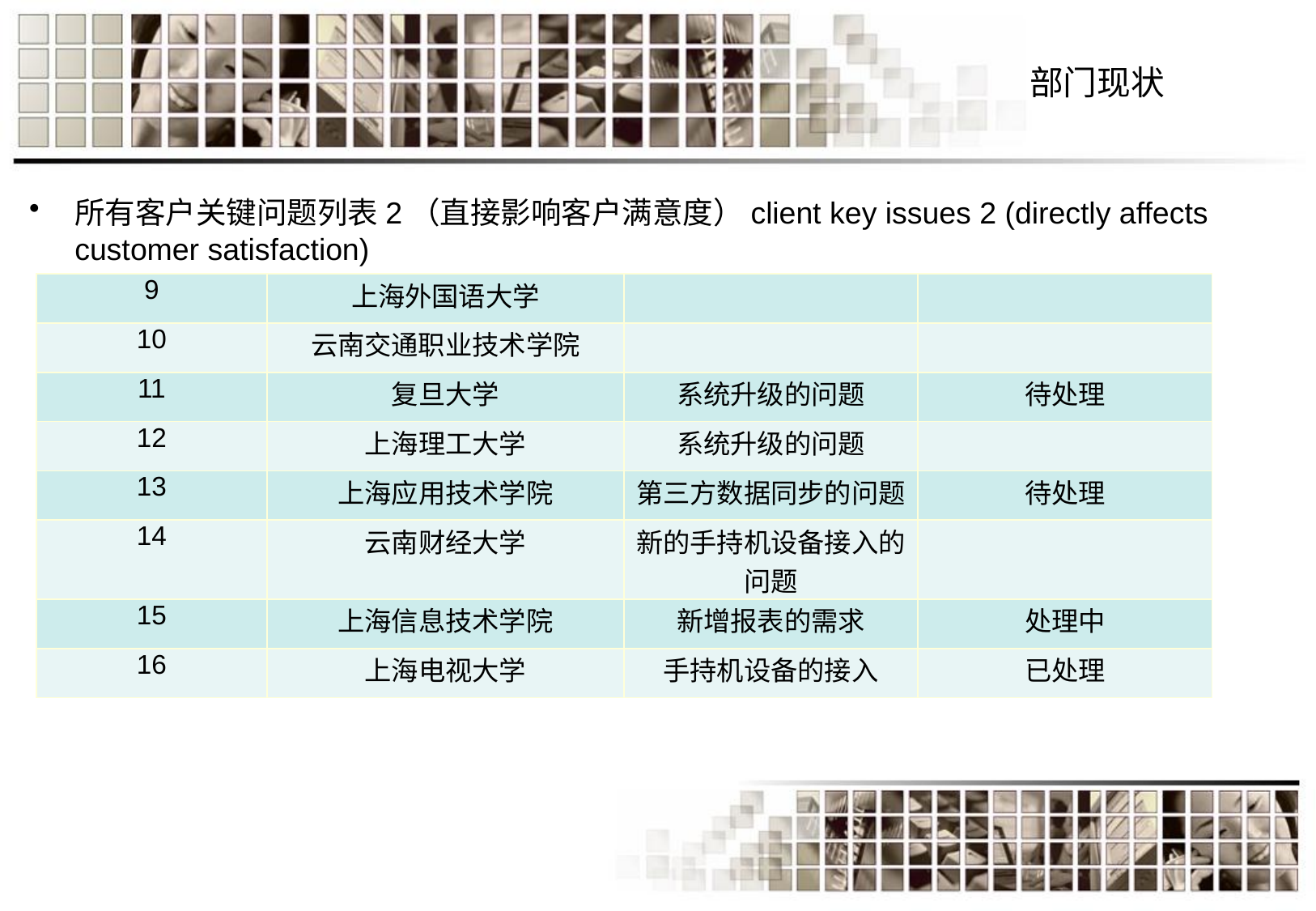

# 部门现状
所有客户关键问题列表2（直接影响客户满意度）client key issues 2 (directly affects customer satisfaction)

| 9 | 上海外国语大学 |  |  |
| --- | --- | --- | --- |
| 10 | 云南交通职业技术学院 |  |  |
| 11 | 复旦大学 | 系统升级的问题 | 待处理 |
| 12 | 上海理工大学 | 系统升级的问题 |  |
| 13 | 上海应用技术学院 | 第三方数据同步的问题 | 待处理 |
| 14 | 云南财经大学 | 新的手持机设备接入的问题 |  |
| 15 | 上海信息技术学院 | 新增报表的需求 | 处理中 |
| 16 | 上海电视大学 | 手持机设备的接入 | 已处理 |